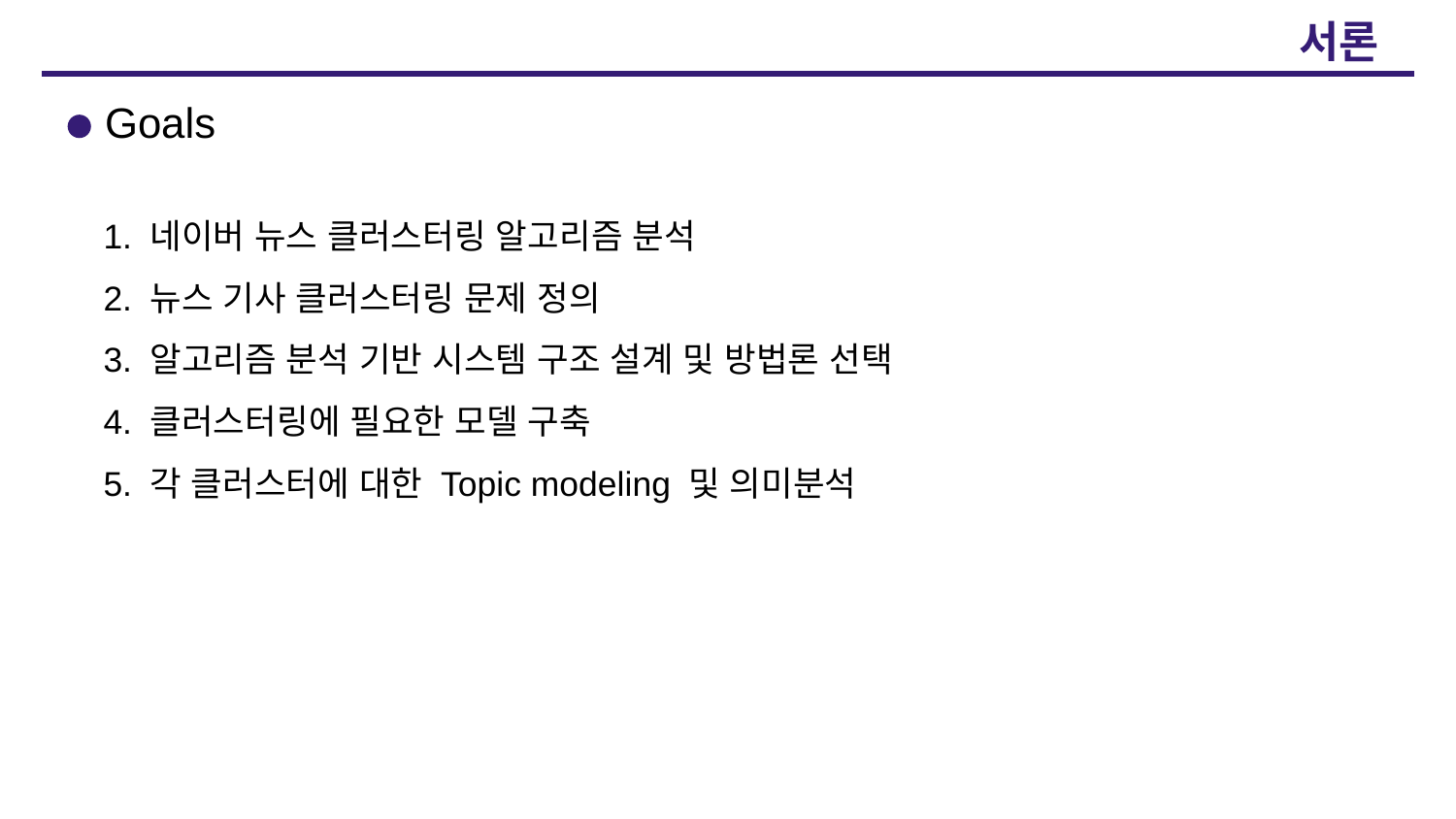

# 서론
Goals

1. 네이버 뉴스 클러스터링 알고리즘 분석
2. 뉴스 기사 클러스터링 문제 정의
3. 알고리즘 분석 기반 시스템 구조 설계 및 방법론 선택
4. 클러스터링에 필요한 모델 구축
5. 각 클러스터에 대한 Topic modeling 및 의미분석